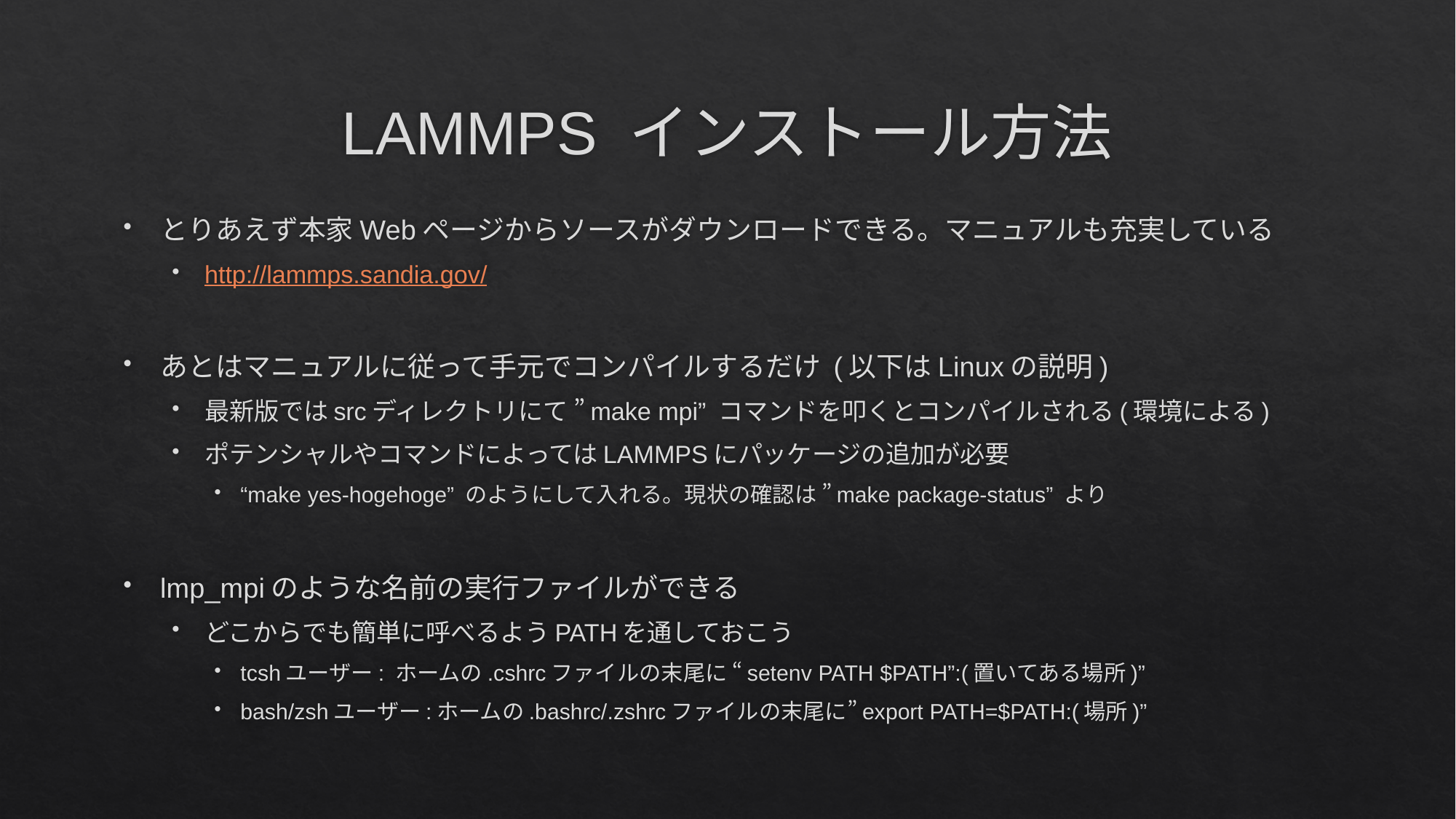

# LAMMPS インストール方法
とりあえず本家Webページからソースがダウンロードできる。マニュアルも充実している
http://lammps.sandia.gov/

あとはマニュアルに従って手元でコンパイルするだけ (以下はLinuxの説明)
最新版ではsrcディレクトリにて ”make mpi” コマンドを叩くとコンパイルされる(環境による)
ポテンシャルやコマンドによってはLAMMPSにパッケージの追加が必要
“make yes-hogehoge” のようにして入れる。現状の確認は ”make package-status” より

lmp_mpiのような名前の実行ファイルができる
どこからでも簡単に呼べるようPATHを通しておこう
tcshユーザー: ホームの.cshrcファイルの末尾に “setenv PATH $PATH”:(置いてある場所)”
bash/zshユーザー:ホームの.bashrc/.zshrcファイルの末尾に”export PATH=$PATH:(場所)”